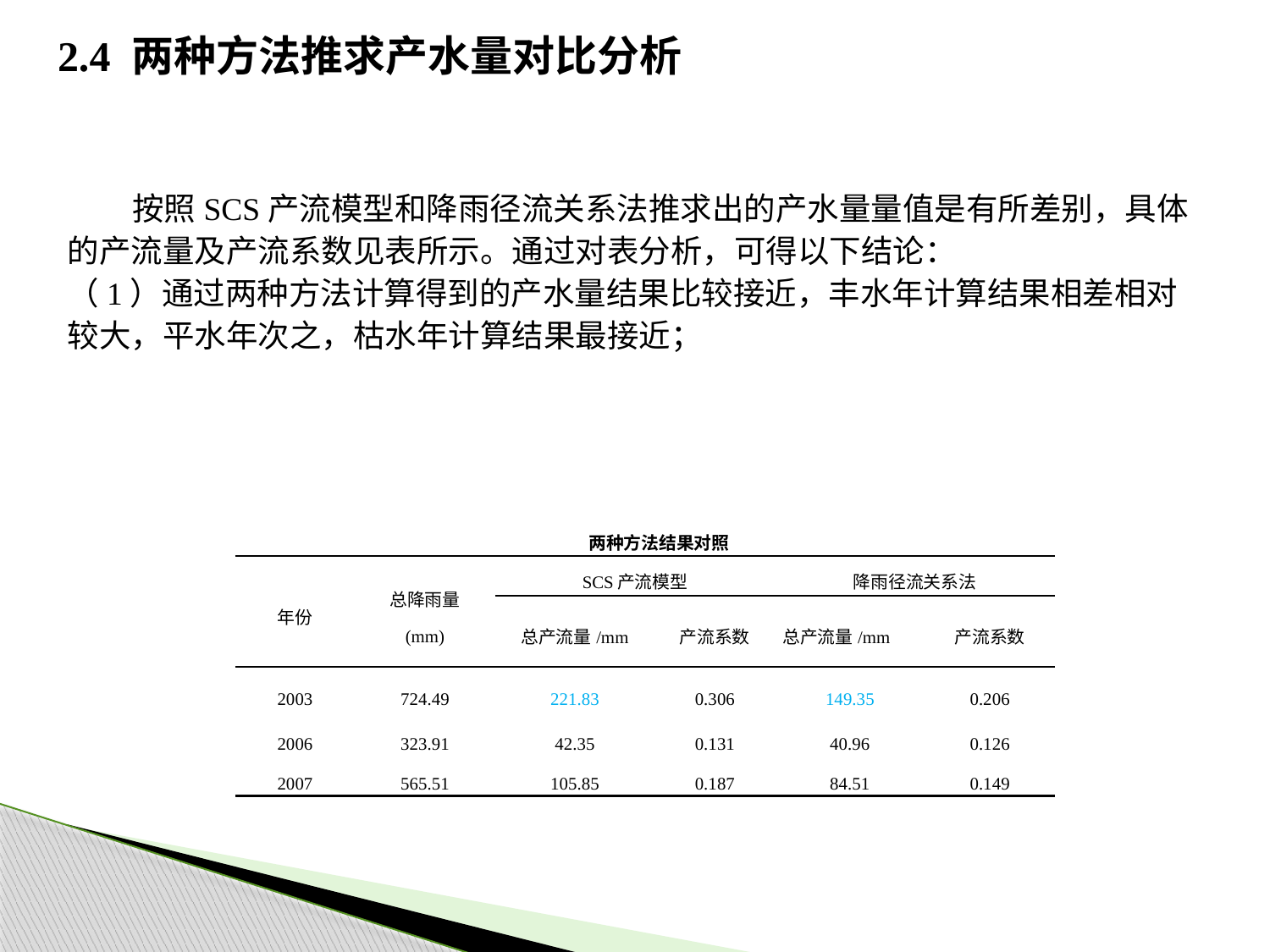

# 2.4 两种方法推求产水量对比分析

        按照SCS产流模型和降雨径流关系法推求出的产水量量值是有所差别，具体的产流量及产流系数见表所示。通过对表分析，可得以下结论：
（1）通过两种方法计算得到的产水量结果比较接近，丰水年计算结果相差相对较大，平水年次之，枯水年计算结果最接近；

两种方法结果对照
| 年份 | 总降雨量 (mm) | SCS产流模型 |  | 降雨径流关系法 |  |
| --- | --- | --- | --- | --- | --- |
|  |  | 总产流量/mm | 产流系数 | 总产流量/mm | 产流系数 |
| 2003 | 724.49 | 221.83 | 0.306 | 149.35 | 0.206 |
| 2006 | 323.91 | 42.35 | 0.131 | 40.96 | 0.126 |
| 2007 | 565.51 | 105.85 | 0.187 | 84.51 | 0.149 |